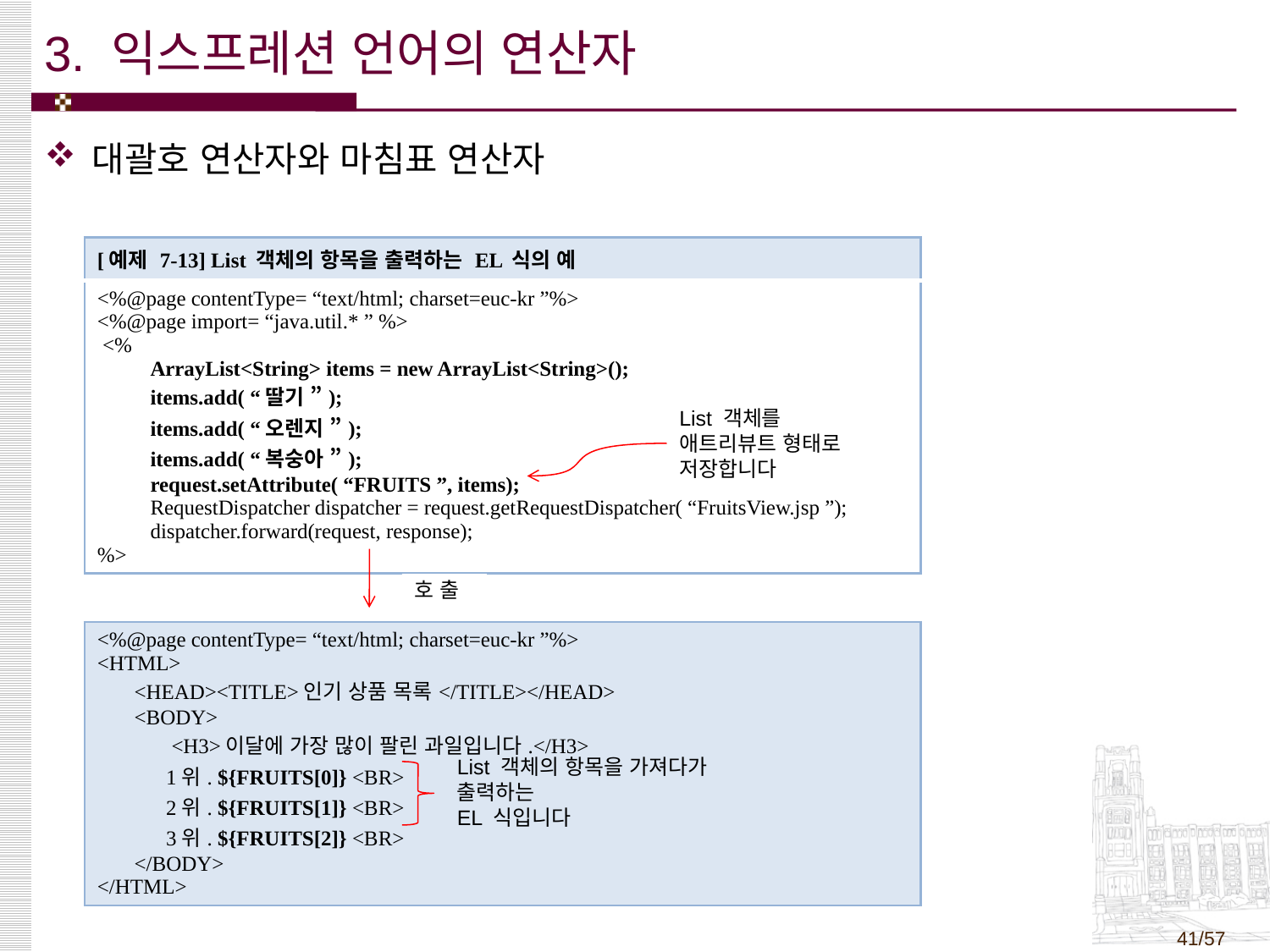

# 3. 익스프레션 언어의 연산자
대괄호 연산자와 마침표 연산자

| [예제 7-13] List 객체의 항목을 출력하는 EL 식의 예 |
| --- |
| <%@page contentType= “text/html; charset=euc-kr ”%> <%@page import= “java.util.\* ” %> <% ArrayList<String> items = new ArrayList<String>(); items.add( “딸기 ”); items.add( “오렌지 ”); items.add( “복숭아 ”); request.setAttribute( “FRUITS ”, items); RequestDispatcher dispatcher = request.getRequestDispatcher( “FruitsView.jsp ”); dispatcher.forward(request, response); %> |
List 객체를 애트리뷰트 형태로 저장합니다
호 출
| <%@page contentType= “text/html; charset=euc-kr ”%> <HTML> <HEAD><TITLE>인기 상품 목록</TITLE></HEAD> <BODY> <H3>이달에 가장 많이 팔린 과일입니다.</H3> 1위. ${FRUITS[0]} <BR> 2위. ${FRUITS[1]} <BR> 3위. ${FRUITS[2]} <BR> </BODY> </HTML> |
| --- |

List 객체의 항목을 가져다가 출력하는
EL 식입니다